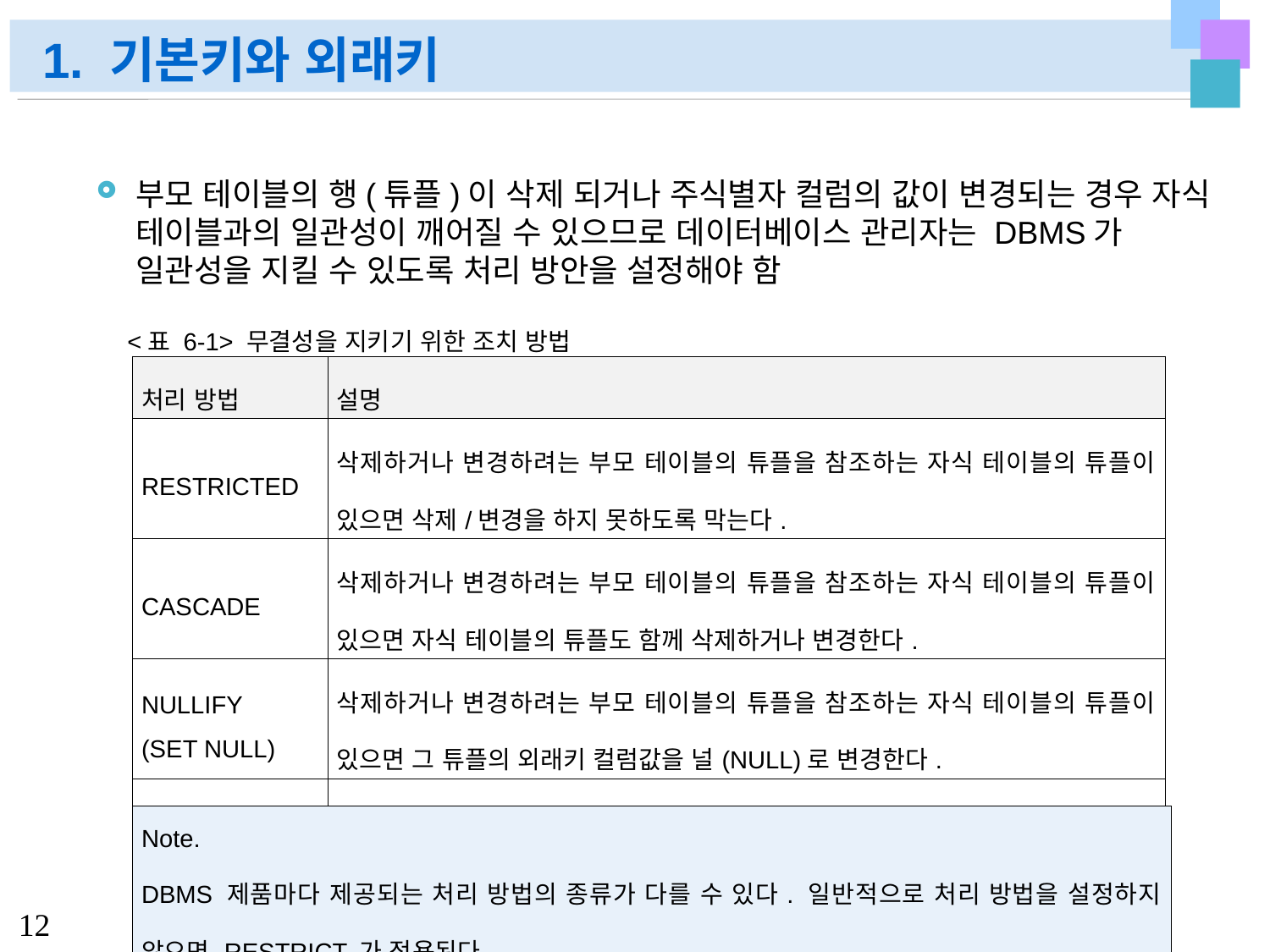

# 1. 기본키와 외래키

부모 테이블의 행(튜플)이 삭제 되거나 주식별자 컬럼의 값이 변경되는 경우 자식 테이블과의 일관성이 깨어질 수 있으므로 데이터베이스 관리자는 DBMS가 일관성을 지킬 수 있도록 처리 방안을 설정해야 함
<표 6-1> 무결성을 지키기 위한 조치 방법
| 처리 방법 | 설명 |
| --- | --- |
| RESTRICTED | 삭제하거나 변경하려는 부모 테이블의 튜플을 참조하는 자식 테이블의 튜플이 있으면 삭제/변경을 하지 못하도록 막는다. |
| CASCADE | 삭제하거나 변경하려는 부모 테이블의 튜플을 참조하는 자식 테이블의 튜플이 있으면 자식 테이블의 튜플도 함께 삭제하거나 변경한다. |
| NULLIFY (SET NULL) | 삭제하거나 변경하려는 부모 테이블의 튜플을 참조하는 자식 테이블의 튜플이 있으면 그 튜플의 외래키 컬럼값을 널(NULL)로 변경한다. |
| NO ACTION | 삭제하거나 변경하려는 부모 테이블의 튜플을 참조하는 자식 테이블의 튜플이 있어도 아무 조치도 취하지 않는다. (그 결과 일관성이 깨어진다.) |
| Note. DBMS 제품마다 제공되는 처리 방법의 종류가 다를 수 있다. 일반적으로 처리 방법을 설정하지 않으면 RESTRICT 가 적용된다. |
| --- |